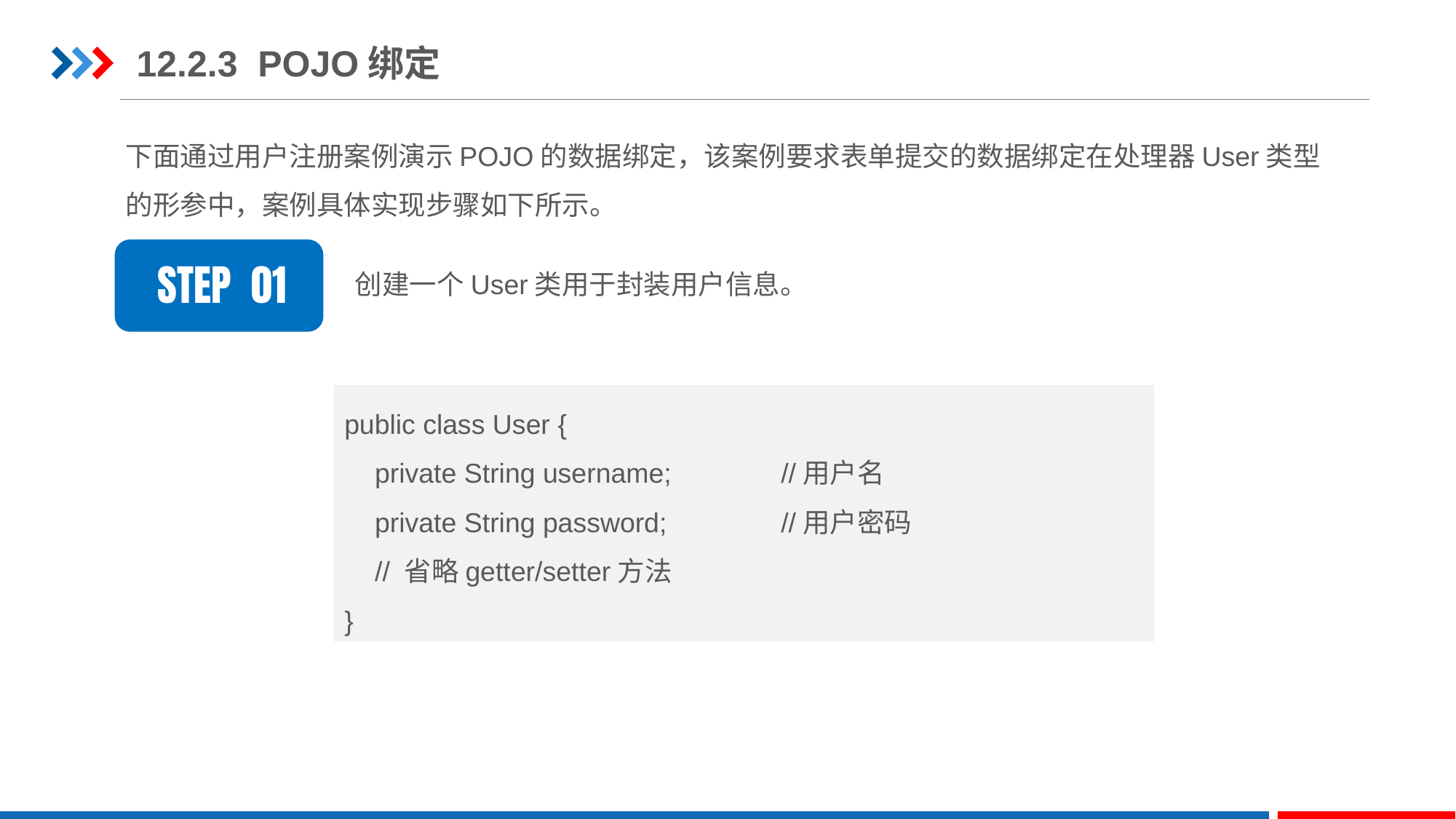

12.2.3  POJO绑定
下面通过用户注册案例演示POJO的数据绑定，该案例要求表单提交的数据绑定在处理器User类型的形参中，案例具体实现步骤如下所示。

创建一个User类用于封装用户信息。
STEP  01
public class User {
    private String username;		//用户名
    private String password;		//用户密码
    // 省略getter/setter方法
}